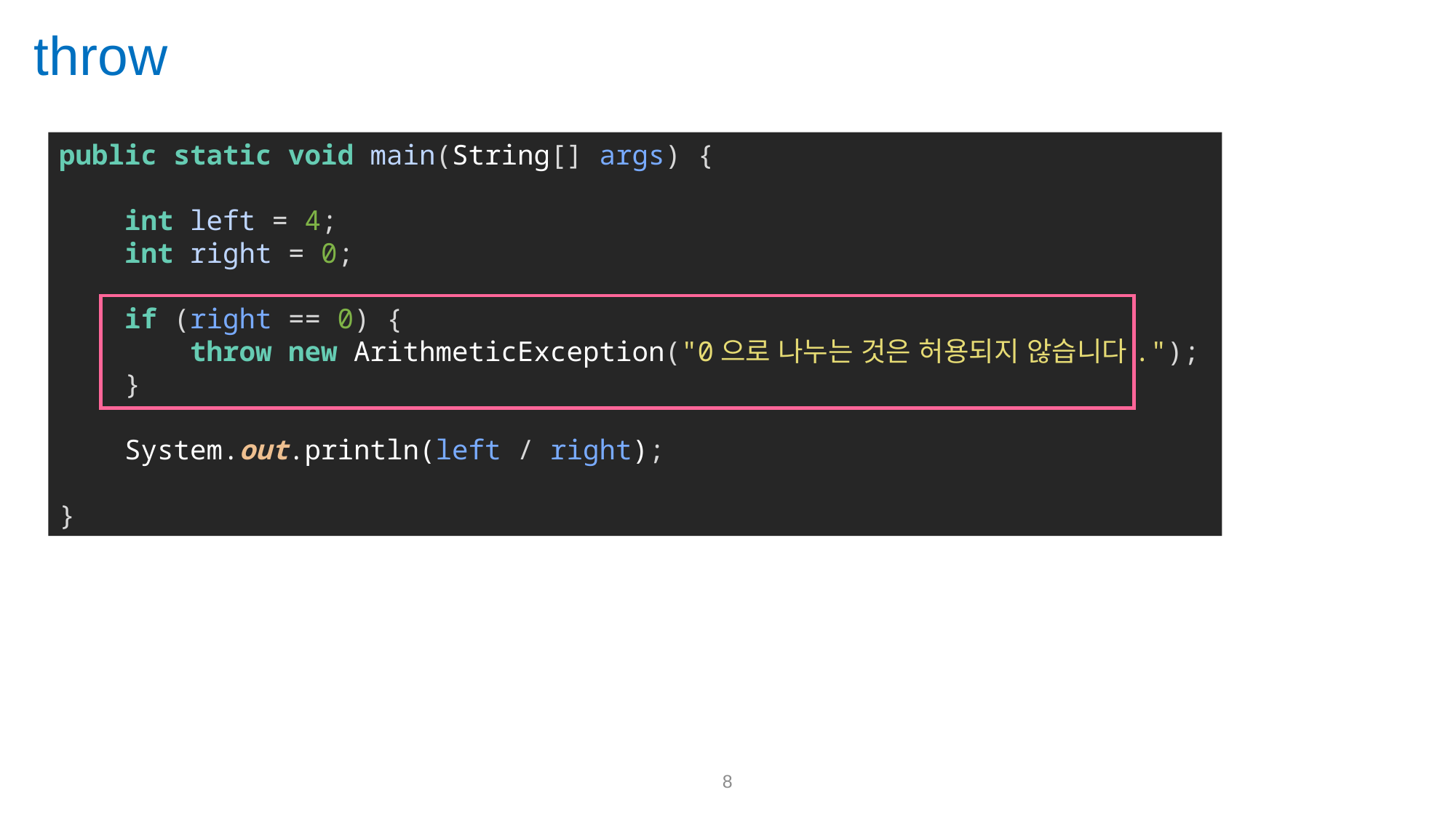

throw
public static void main(String[] args) {

    int left = 4;
    int right = 0;

    if (right == 0) {
        throw new ArithmeticException("0으로 나누는 것은 허용되지 않습니다.");
    }

    System.out.println(left / right);

}

8